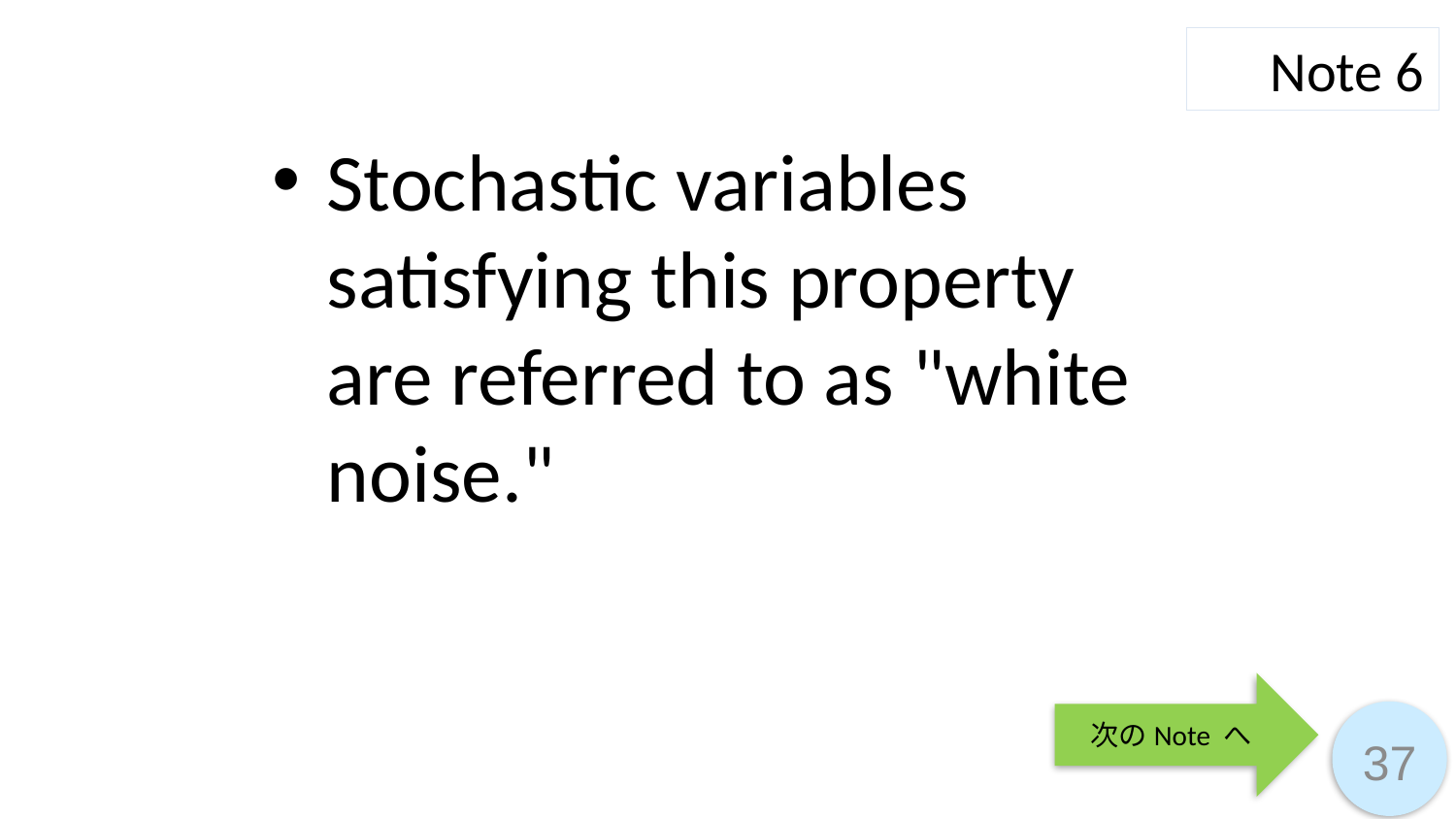

Note 6
Stochastic variables satisfying this property are referred to as "white noise."
次のNote へ
37